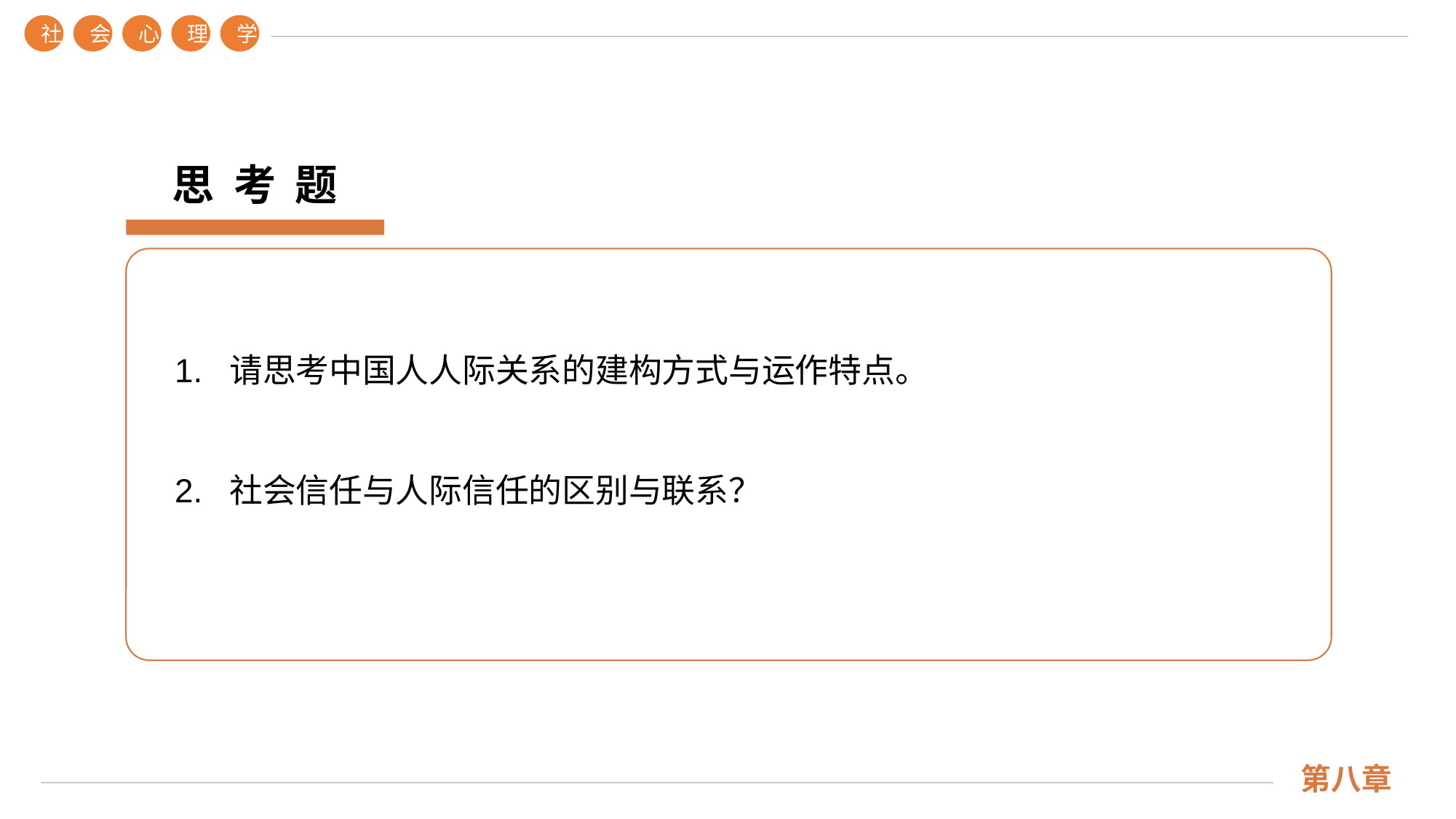

社
会
心
理
学
第八章

思  考  题

请思考中国人人际关系的建构方式与运作特点。

社会信任与人际信任的区别与联系？